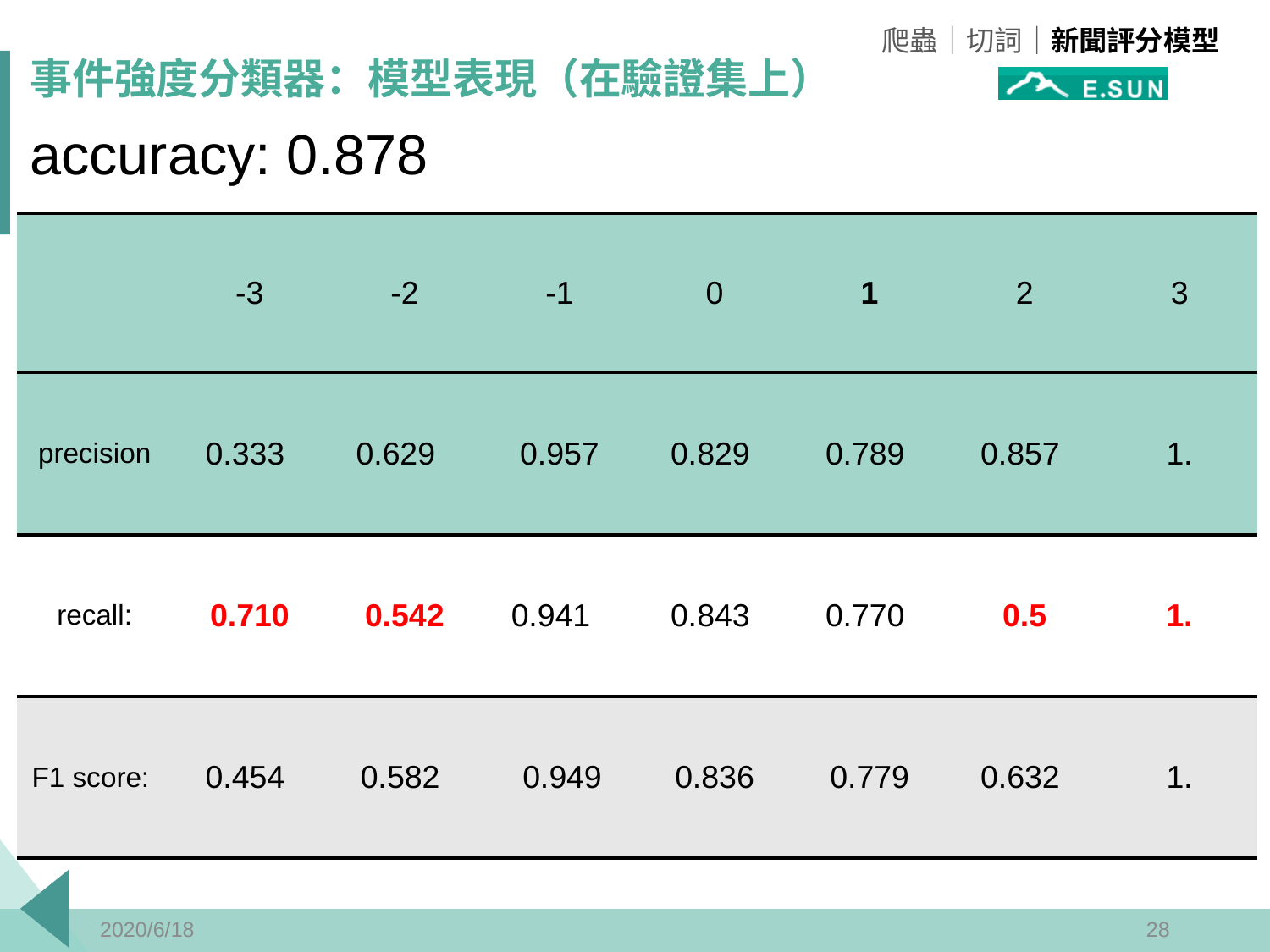

爬蟲｜切詞｜新聞評分模型
# 事件強度分類器：模型表現（在驗證集上）
accuracy: 0.878

|  | -3 | -2 | -1 | 0 | 1 | 2 | 3 |
| --- | --- | --- | --- | --- | --- | --- | --- |
| precision | 0.333 | 0.629 | 0.957 | 0.829 | 0.789 | 0.857 | 1. |
| recall: | 0.710 | 0.542 | 0.941 | 0.843 | 0.770 | 0.5 | 1. |
| F1 score: | 0.454 | 0.582 | 0.949 | 0.836 | 0.779 | 0.632 | 1. |
2020/6/18
28